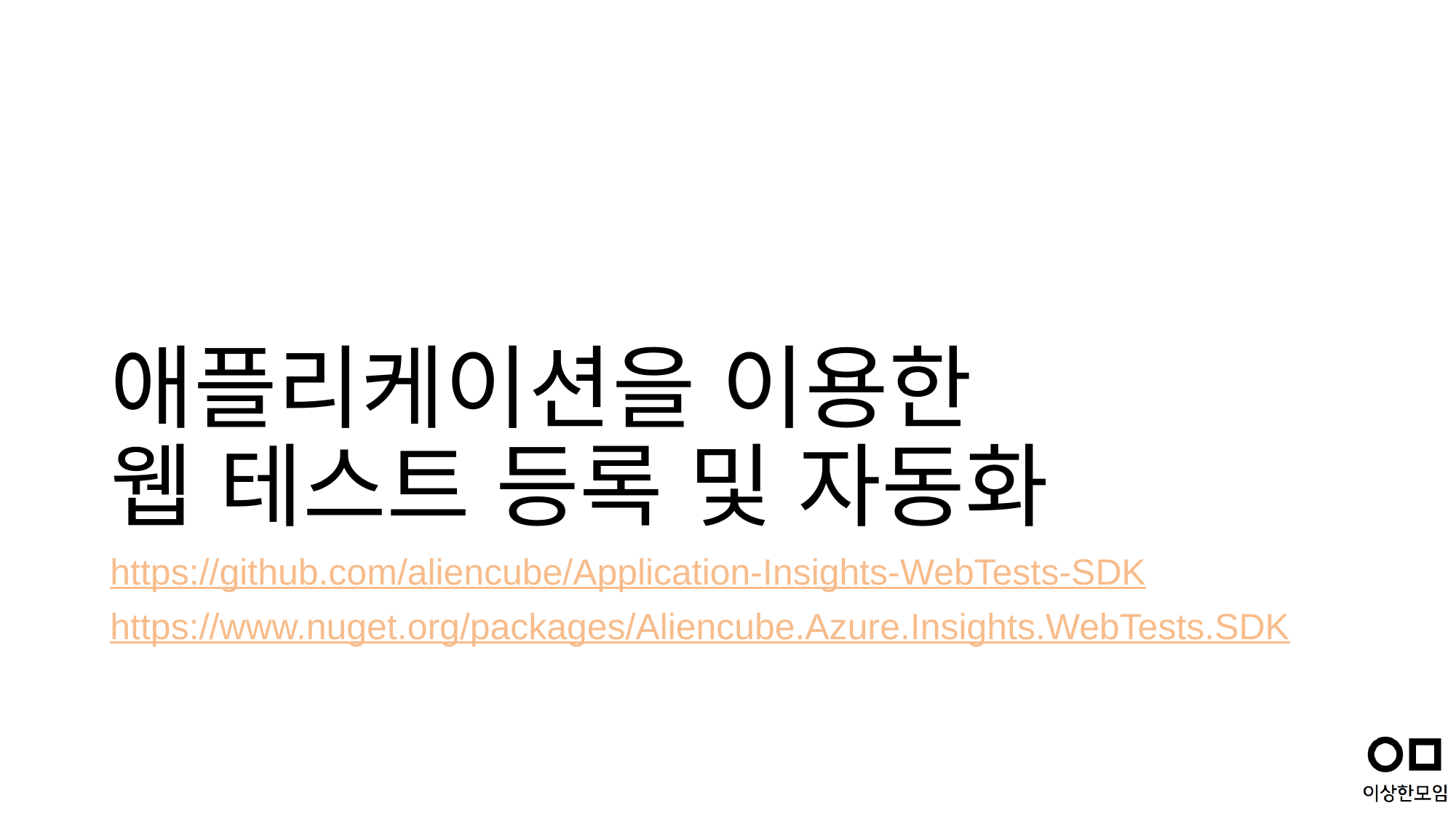

# 애플리케이션을 이용한 웹 테스트 등록 및 자동화
https://github.com/aliencube/Application-Insights-WebTests-SDK
https://www.nuget.org/packages/Aliencube.Azure.Insights.WebTests.SDK